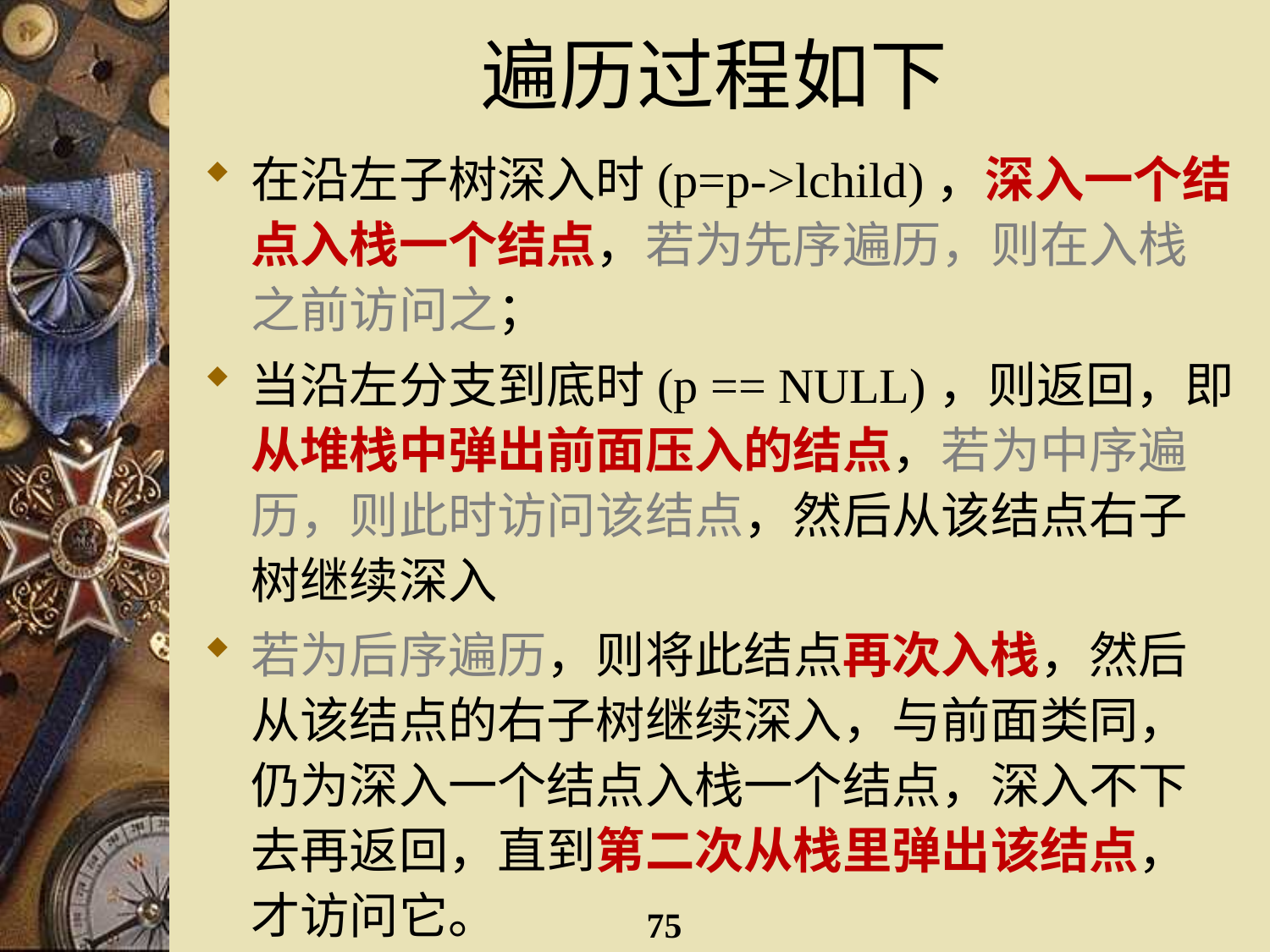

# 遍历过程如下
在沿左子树深入时(p=p->lchild)，深入一个结点入栈一个结点，若为先序遍历，则在入栈之前访问之；
当沿左分支到底时(p == NULL)，则返回，即从堆栈中弹出前面压入的结点，若为中序遍历，则此时访问该结点，然后从该结点右子树继续深入
若为后序遍历，则将此结点再次入栈，然后从该结点的右子树继续深入，与前面类同，仍为深入一个结点入栈一个结点，深入不下去再返回，直到第二次从栈里弹出该结点，才访问它。